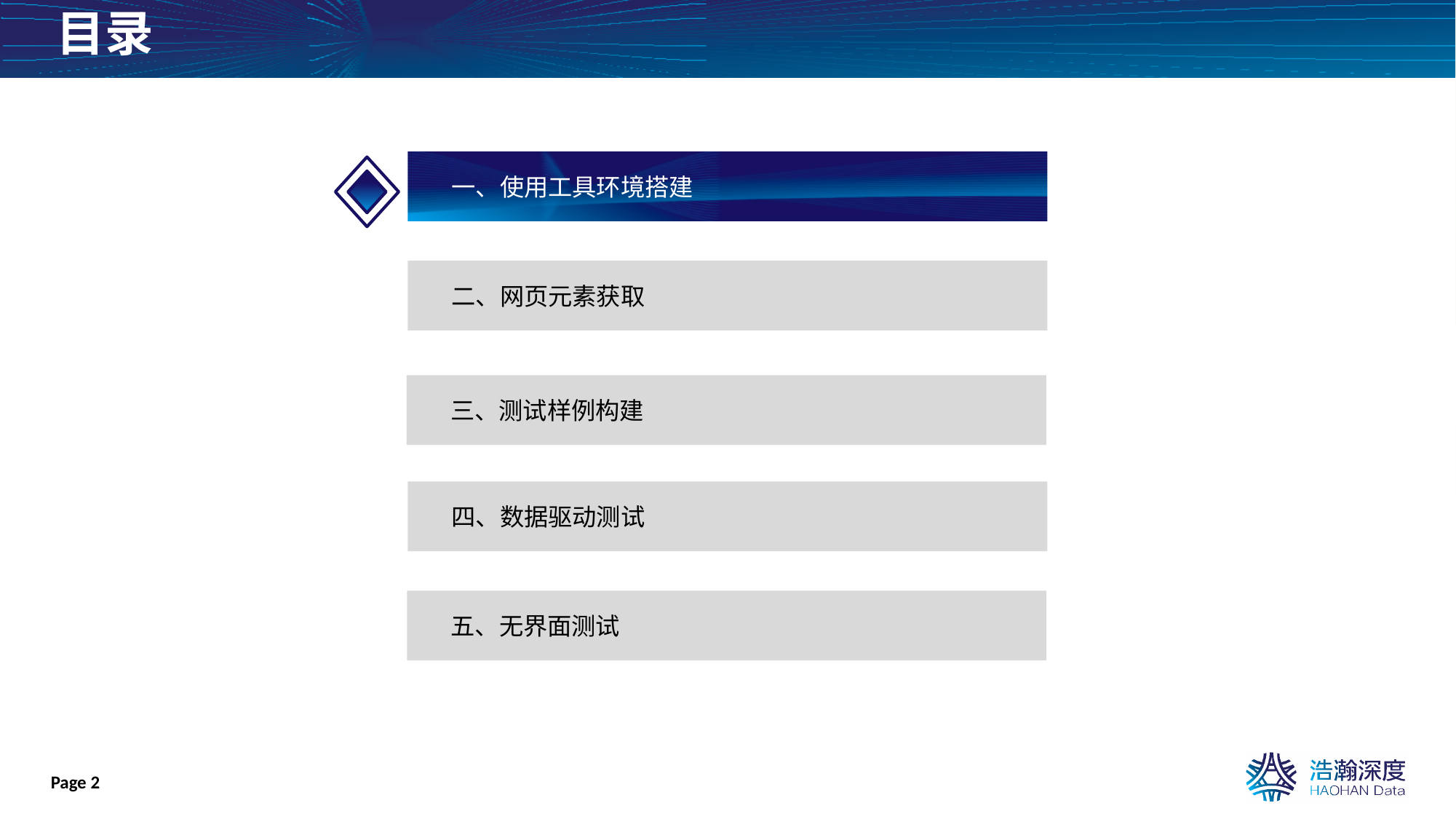

# 目录
     一、使用工具环境搭建

     二、网页元素获取
     三、测试样例构建
     四、数据驱动测试
     五、无界面测试